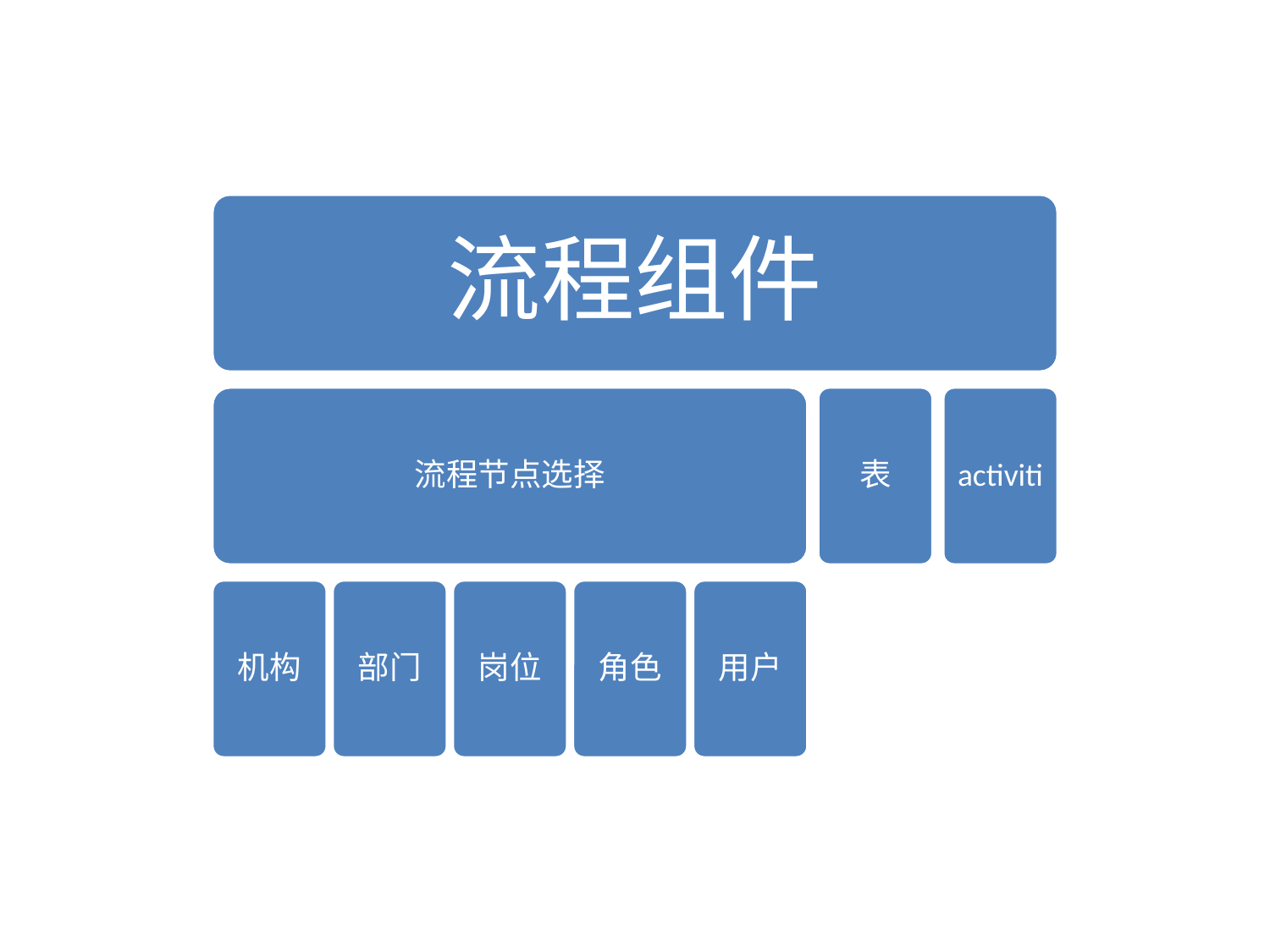

流程组件
流程节点选择
机构
部门
岗位
角色
用户
表
activiti